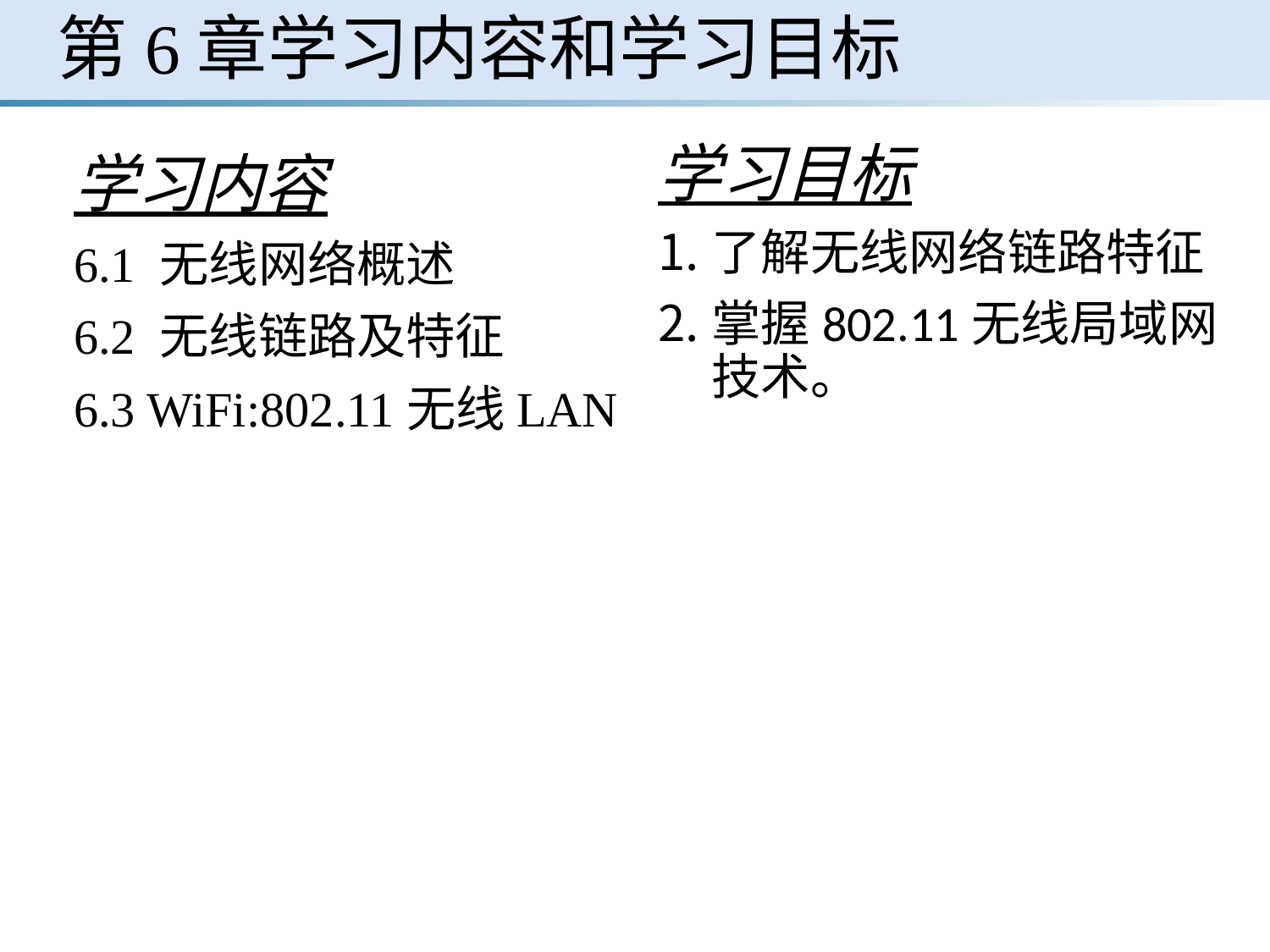

# 第6章学习内容和学习目标
学习内容
6.1 无线网络概述
6.2 无线链路及特征
6.3 WiFi:802.11无线LAN
学习目标
了解无线网络链路特征
掌握802.11无线局域网技术。